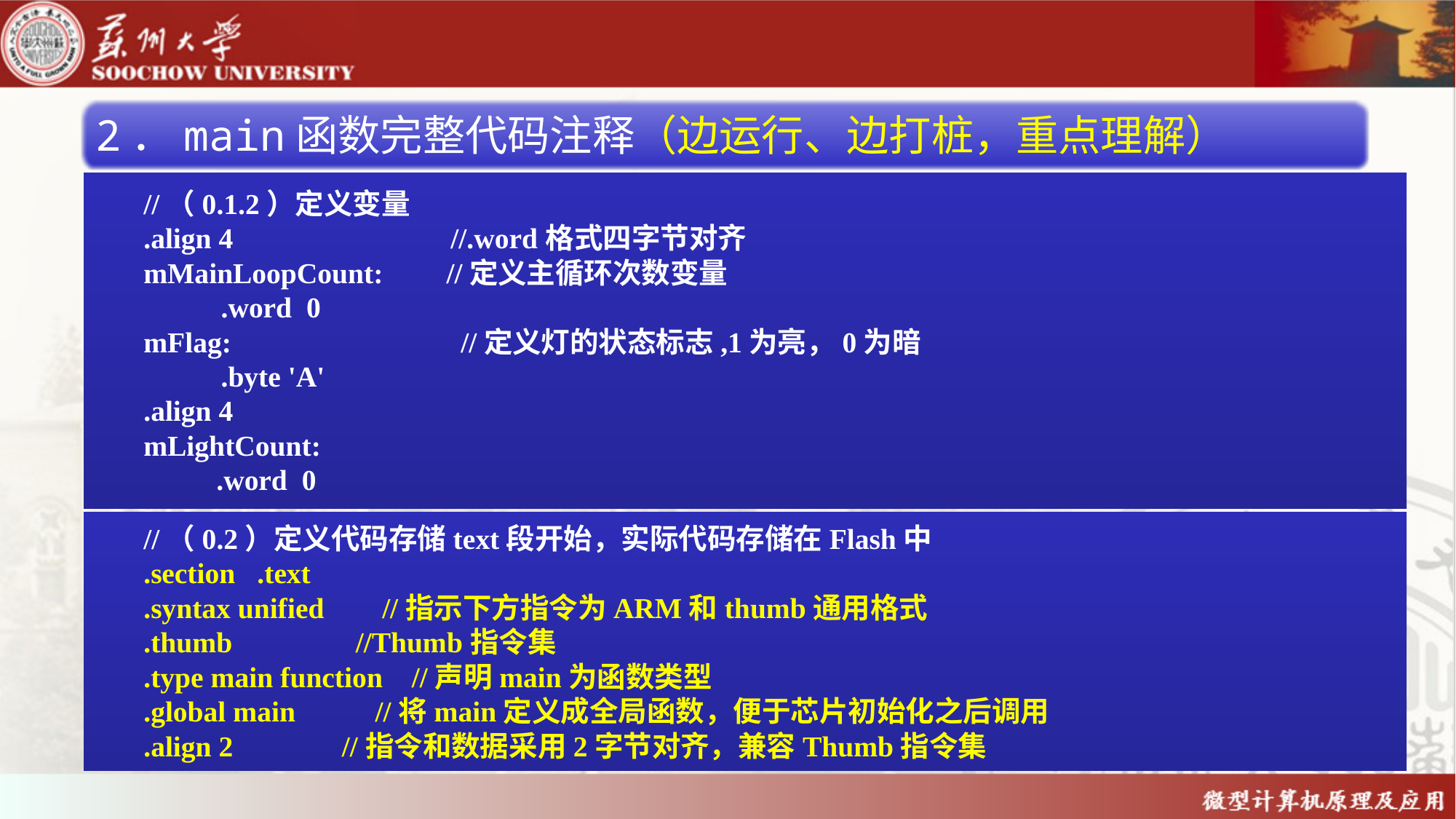

2．main函数完整代码注释（边运行、边打桩，重点理解）
//（0.1.2）定义变量
.align 4                              //.word格式四字节对齐
mMainLoopCount:	 //定义主循环次数变量
	.word  0
mFlag:		   //定义灯的状态标志,1为亮，0为暗
	.byte 'A'
.align 4
mLightCount:
          .word  0
//（0.2）定义代码存储text段开始，实际代码存储在Flash中
.section   .text
.syntax unified        //指示下方指令为ARM和thumb通用格式
.thumb                 //Thumb指令集
.type main function    //声明main为函数类型
.global main           //将main定义成全局函数，便于芯片初始化之后调用
.align 2               //指令和数据采用2字节对齐，兼容Thumb指令集